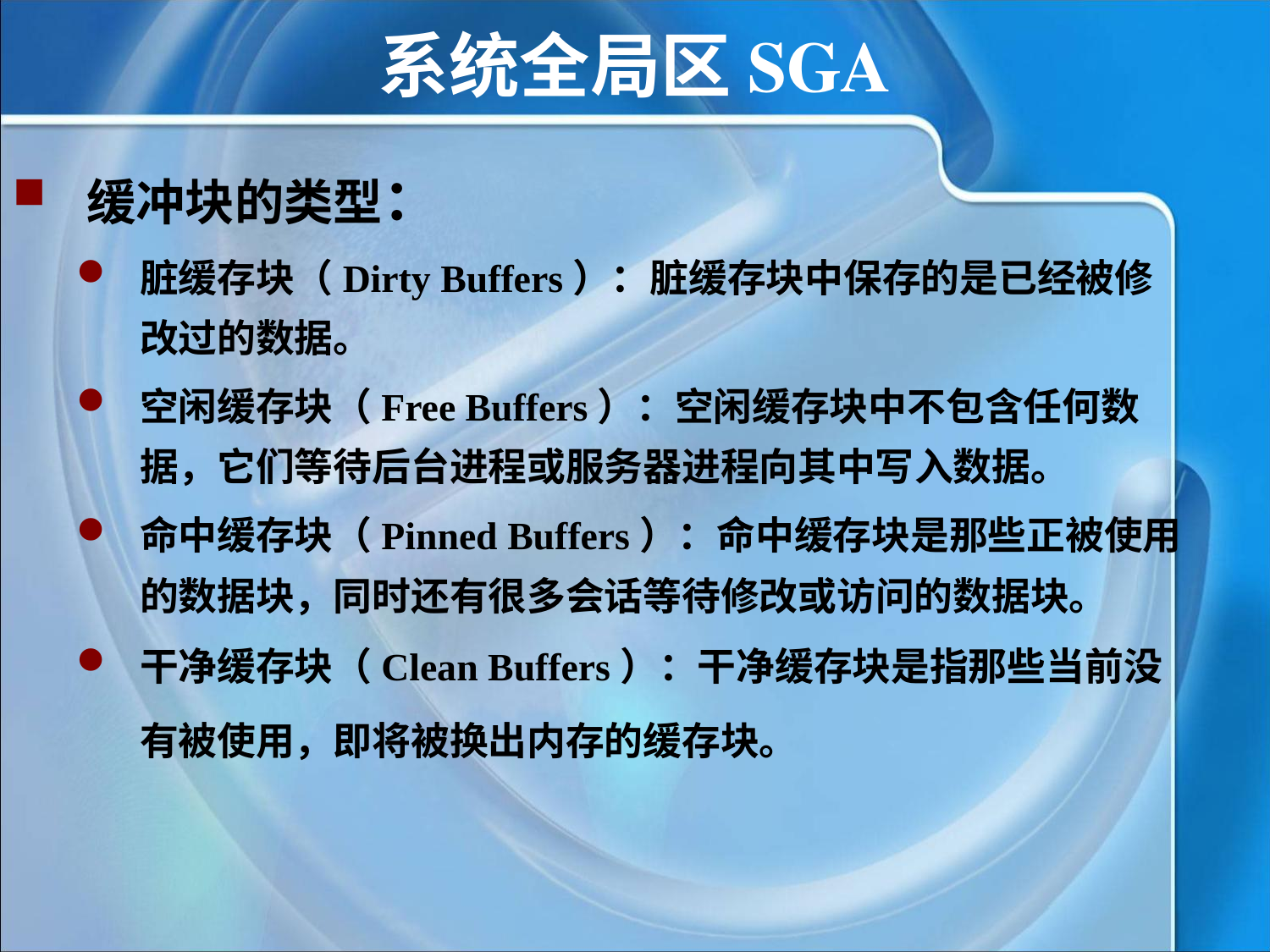

# 系统全局区SGA
缓冲块的类型：
脏缓存块（Dirty Buffers）：脏缓存块中保存的是已经被修改过的数据。
空闲缓存块（Free Buffers）：空闲缓存块中不包含任何数据，它们等待后台进程或服务器进程向其中写入数据。
命中缓存块（Pinned Buffers）：命中缓存块是那些正被使用的数据块，同时还有很多会话等待修改或访问的数据块。
干净缓存块（Clean Buffers）：干净缓存块是指那些当前没有被使用，即将被换出内存的缓存块。
24